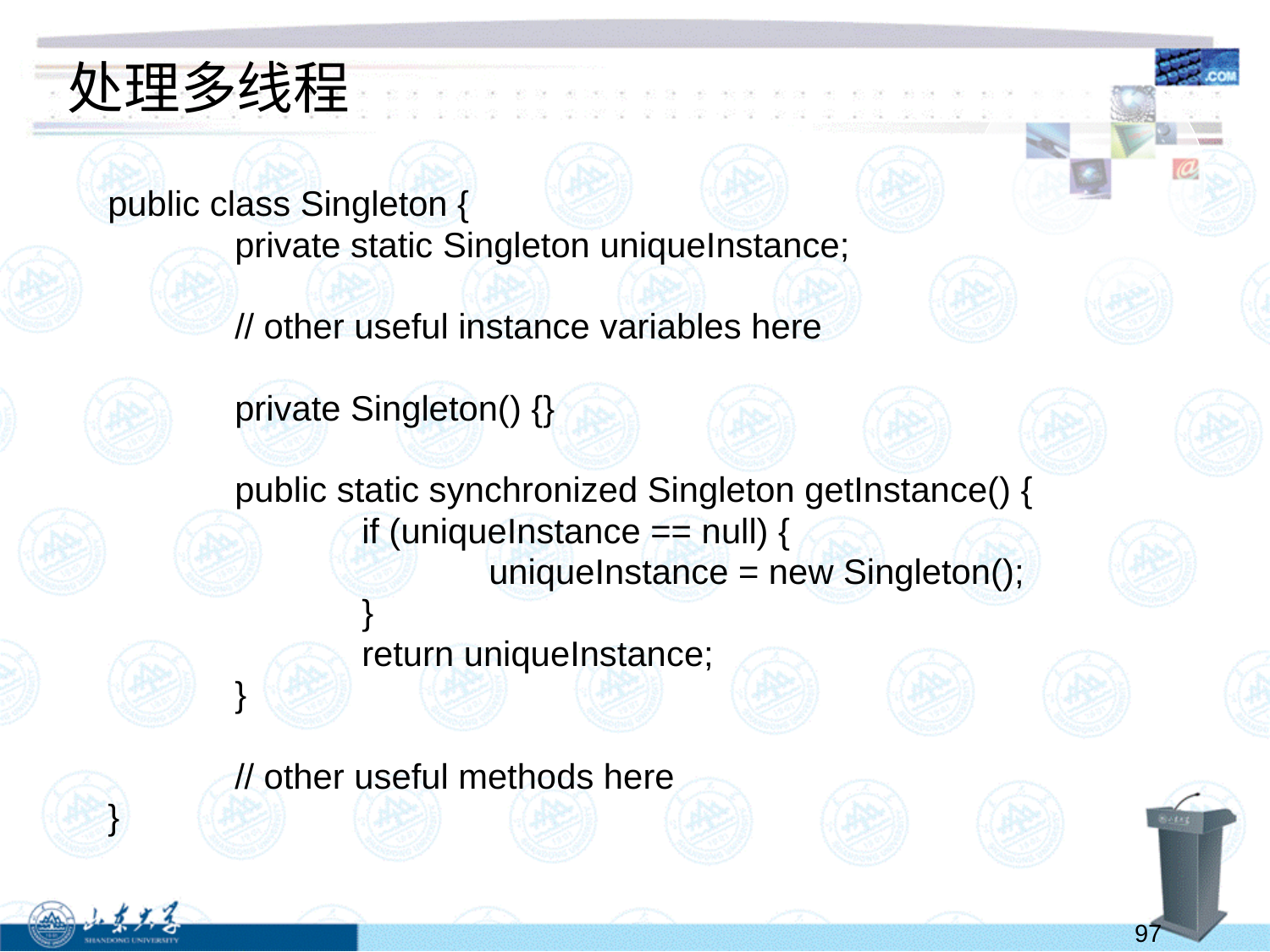

# 处理多线程
public class Singleton {
	private static Singleton uniqueInstance;

	// other useful instance variables here

	private Singleton() {}

	public static synchronized Singleton getInstance() {
		if (uniqueInstance == null) {
			uniqueInstance = new Singleton();
		}
		return uniqueInstance;
	}

	// other useful methods here
}

97